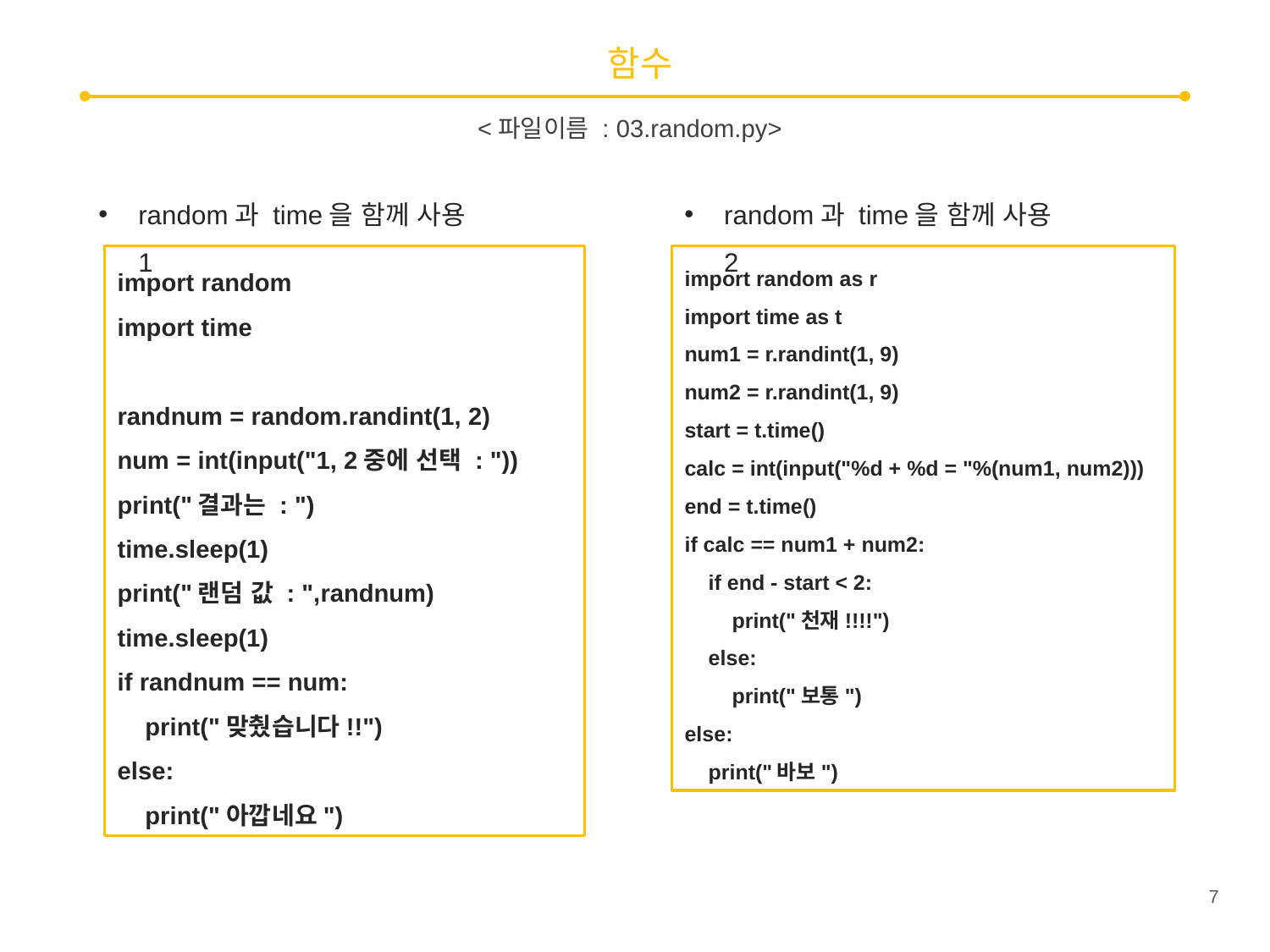

# 함수
<파일이름 : 03.random.py>
random과 time을 함께 사용1
random과 time을 함께 사용2
import random
import time

randnum = random.randint(1, 2)
num = int(input("1, 2중에 선택 : "))
print("결과는 : ")
time.sleep(1)
print("랜덤 값 : ",randnum)
time.sleep(1)
if randnum == num:
    print("맞췄습니다!!")
else:
    print("아깝네요")
import random as r
import time as t
num1 = r.randint(1, 9)
num2 = r.randint(1, 9)
start = t.time()
calc = int(input("%d + %d = "%(num1, num2)))
end = t.time()
if calc == num1 + num2:
    if end - start < 2:
        print("천재!!!!")
    else:
        print("보통")
else:
    print("바보")